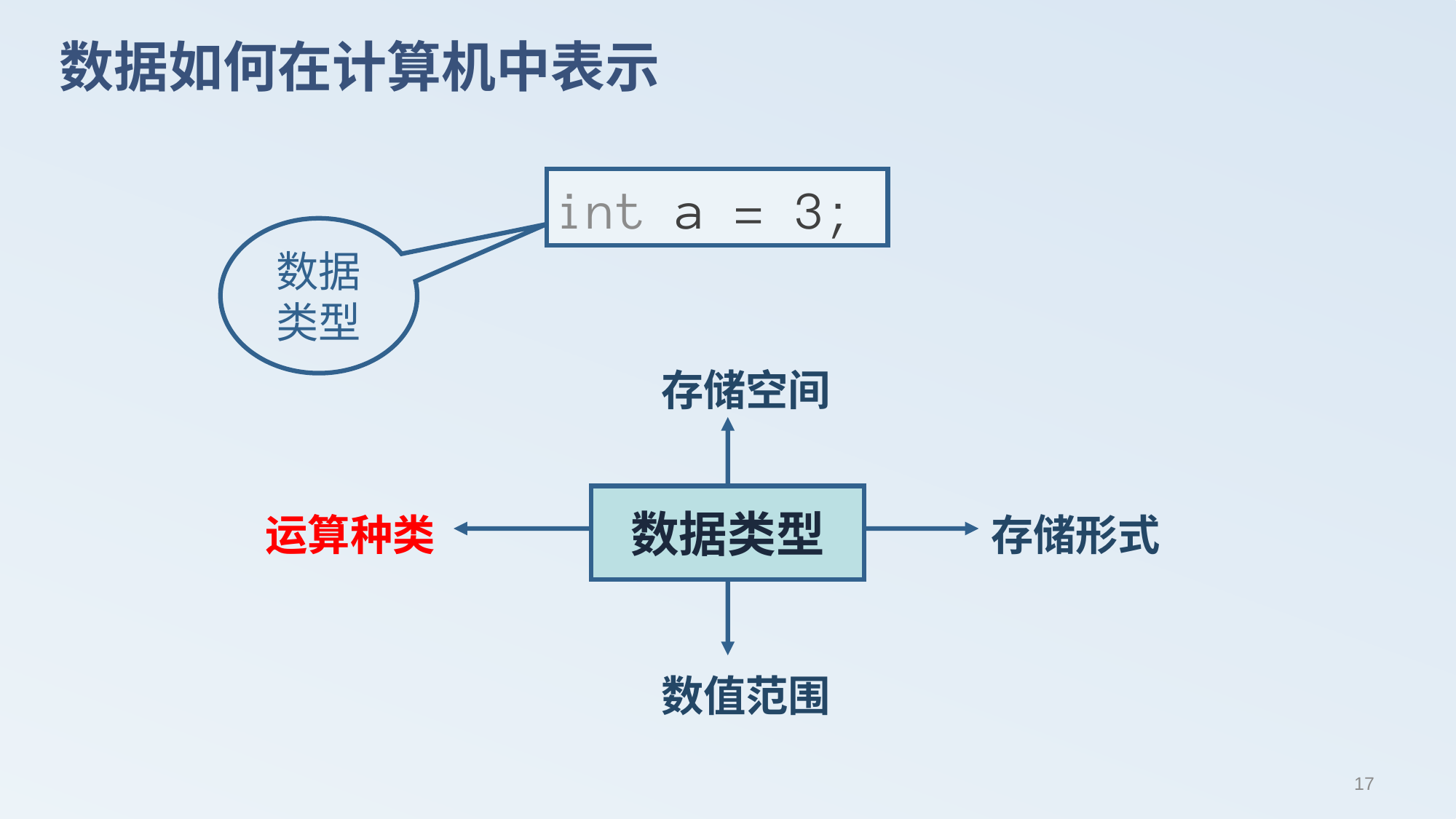

# 数据如何在计算机中表示
int a = 3;
数据
类型
存储空间

数据类型
存储形式
运算种类

数值范围